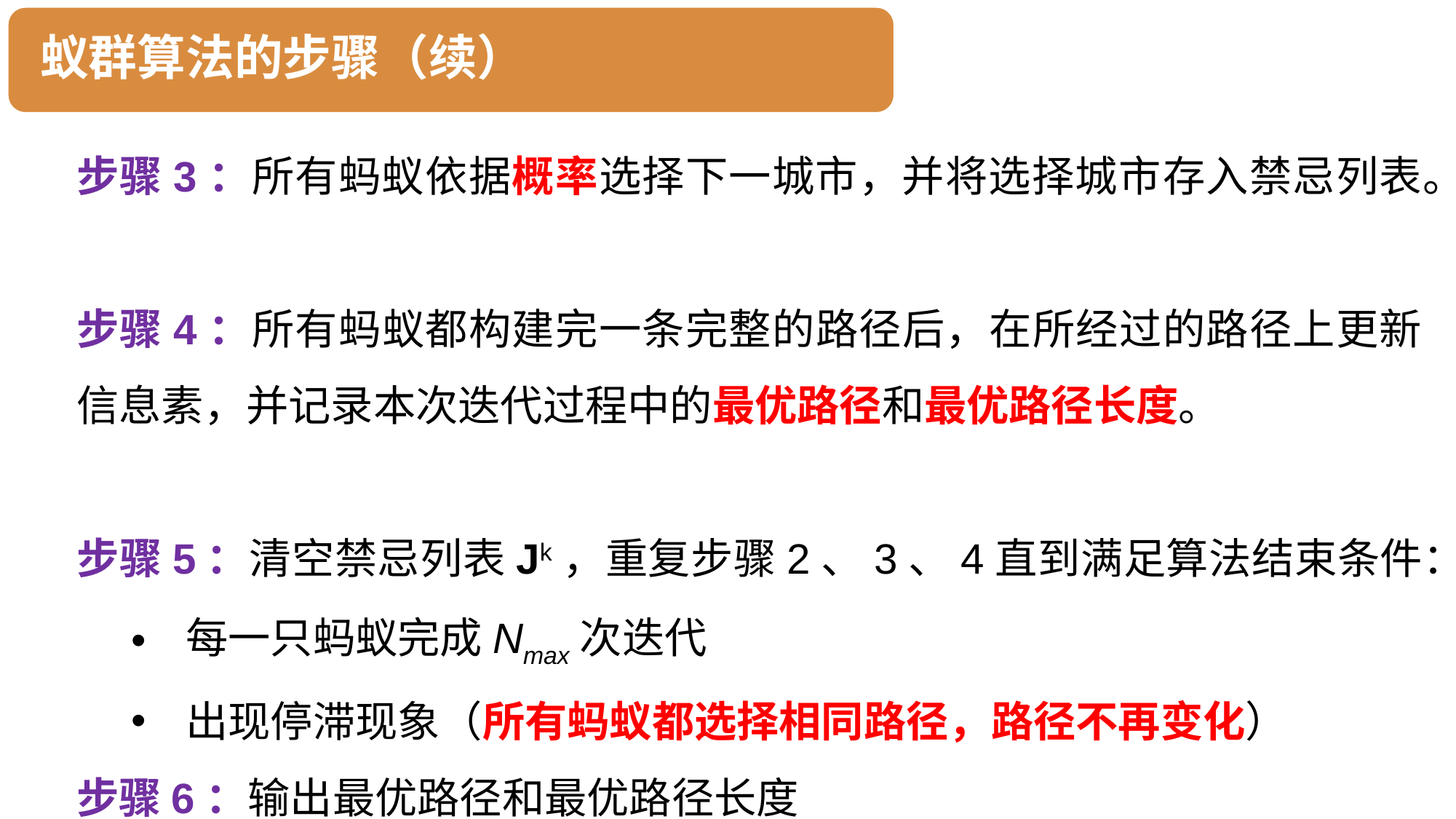

蚁群算法的步骤（续）
步骤3：所有蚂蚁依据概率选择下一城市，并将选择城市存入禁忌列表。

步骤4：所有蚂蚁都构建完一条完整的路径后，在所经过的路径上更新信息素，并记录本次迭代过程中的最优路径和最优路径长度。

步骤5：清空禁忌列表Jk，重复步骤2、3、4直到满足算法结束条件：
每一只蚂蚁完成Nmax次迭代
出现停滞现象（所有蚂蚁都选择相同路径，路径不再变化）
步骤6：输出最优路径和最优路径长度